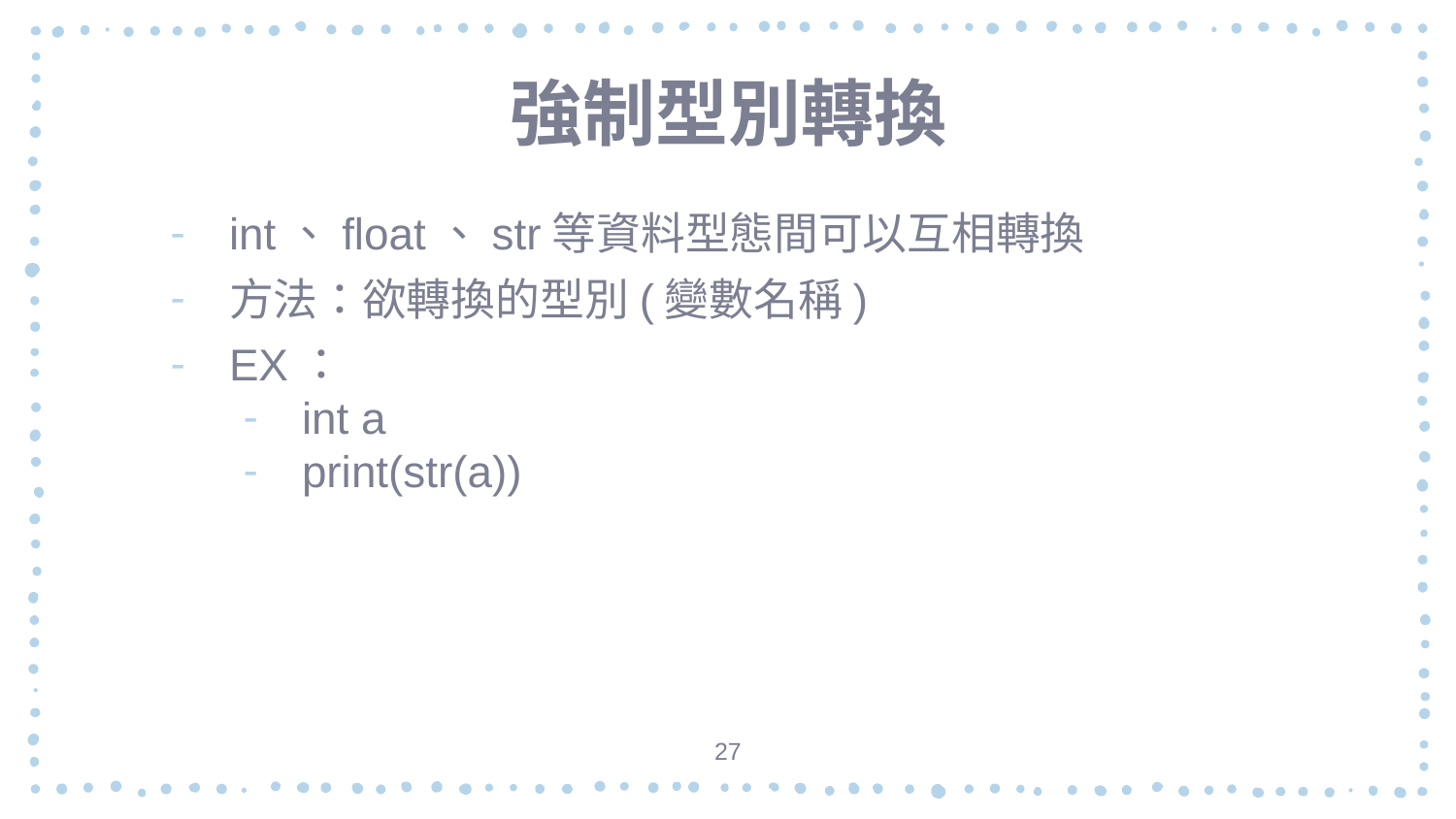

# 強制型別轉換
int、float、str等資料型態間可以互相轉換
方法：欲轉換的型別(變數名稱)
EX：
int a
print(str(a))

27